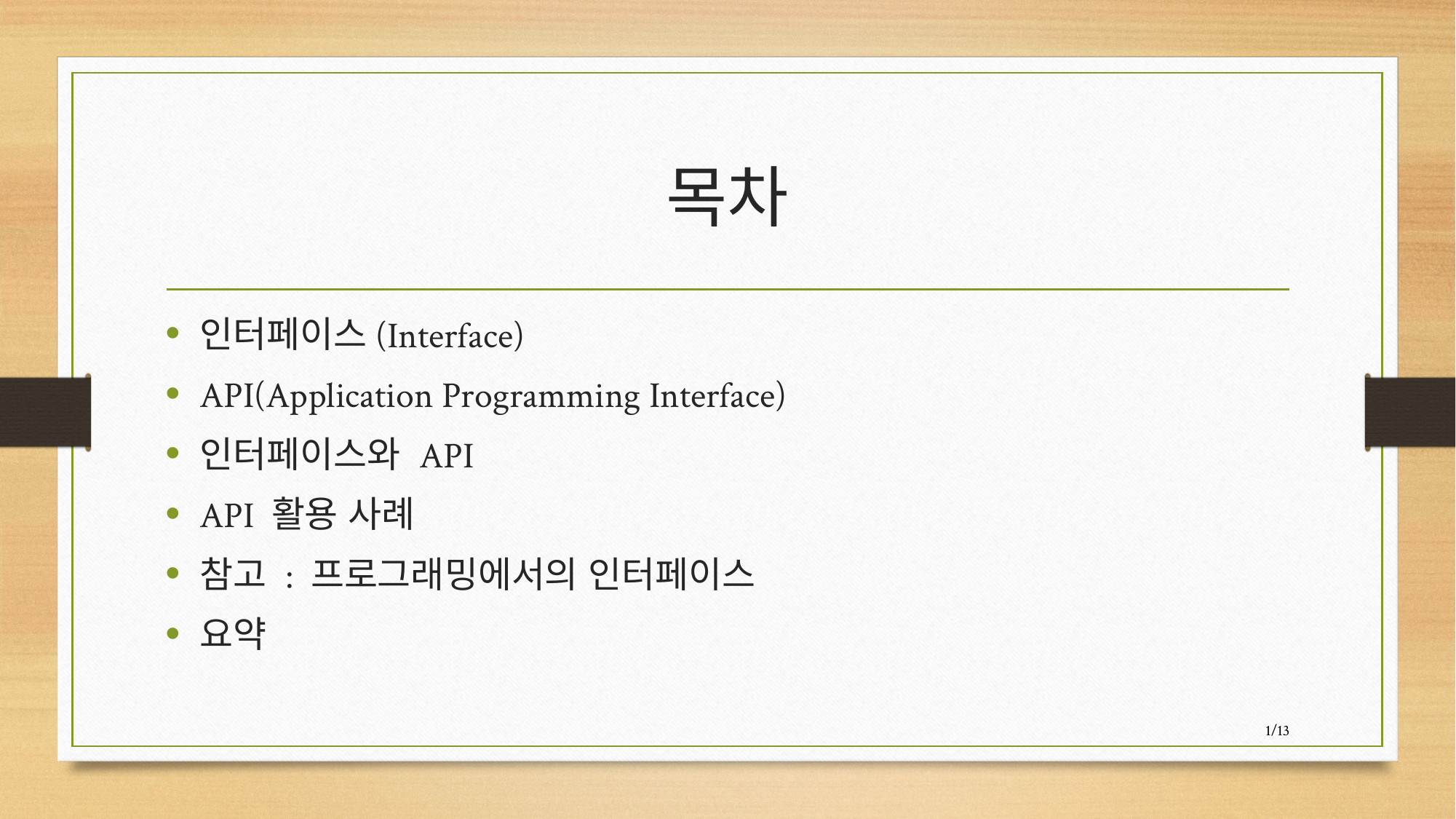

# 목차
인터페이스(Interface)
API(Application Programming Interface)
인터페이스와 API
API 활용 사례
참고 : 프로그래밍에서의 인터페이스
요약
1/13